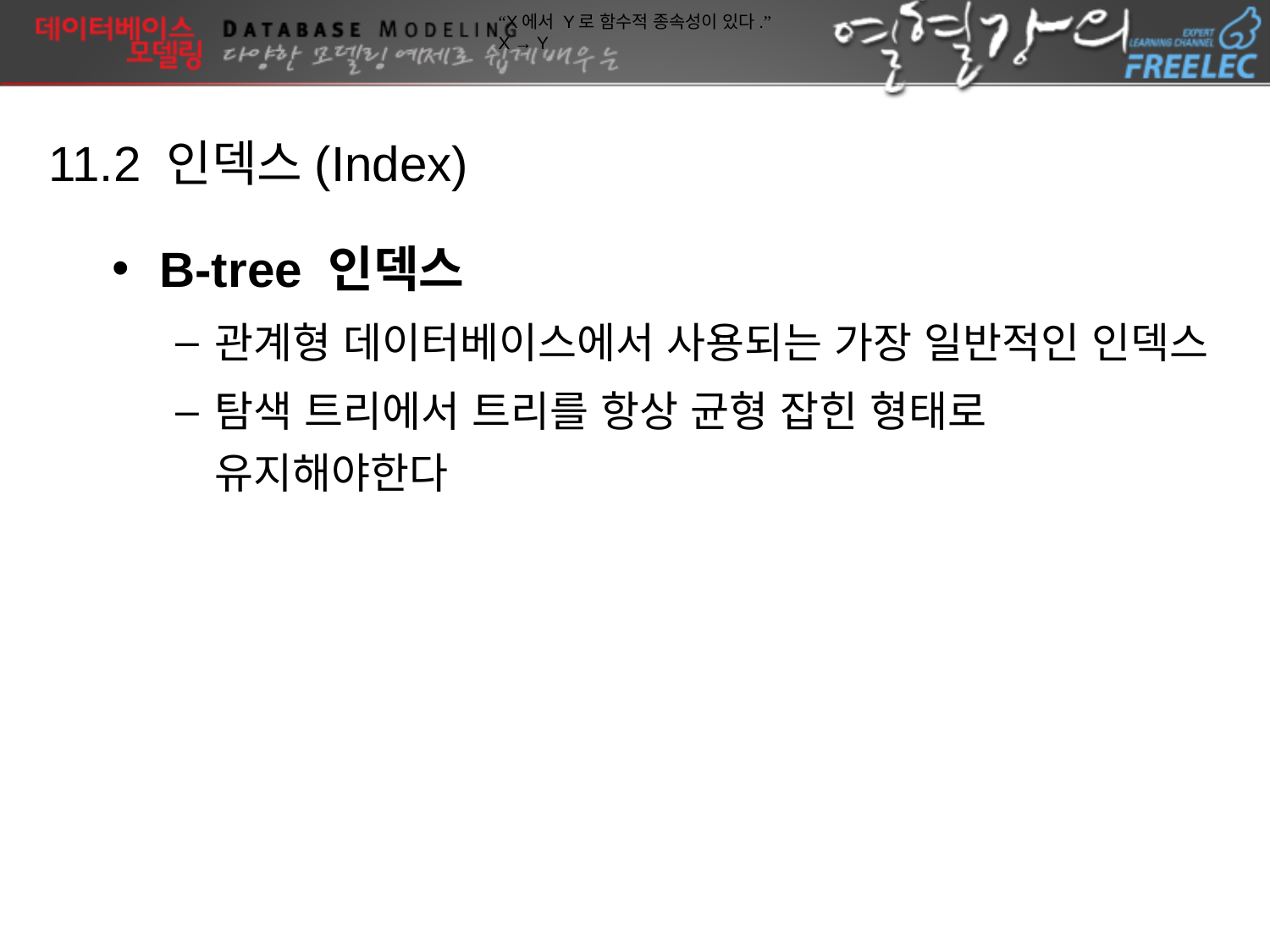

“X에서 Y로 함수적 종속성이 있다.”
X → Y
11.2 인덱스(Index)
B-tree 인덱스
관계형 데이터베이스에서 사용되는 가장 일반적인 인덱스
탐색 트리에서 트리를 항상 균형 잡힌 형태로 유지해야한다